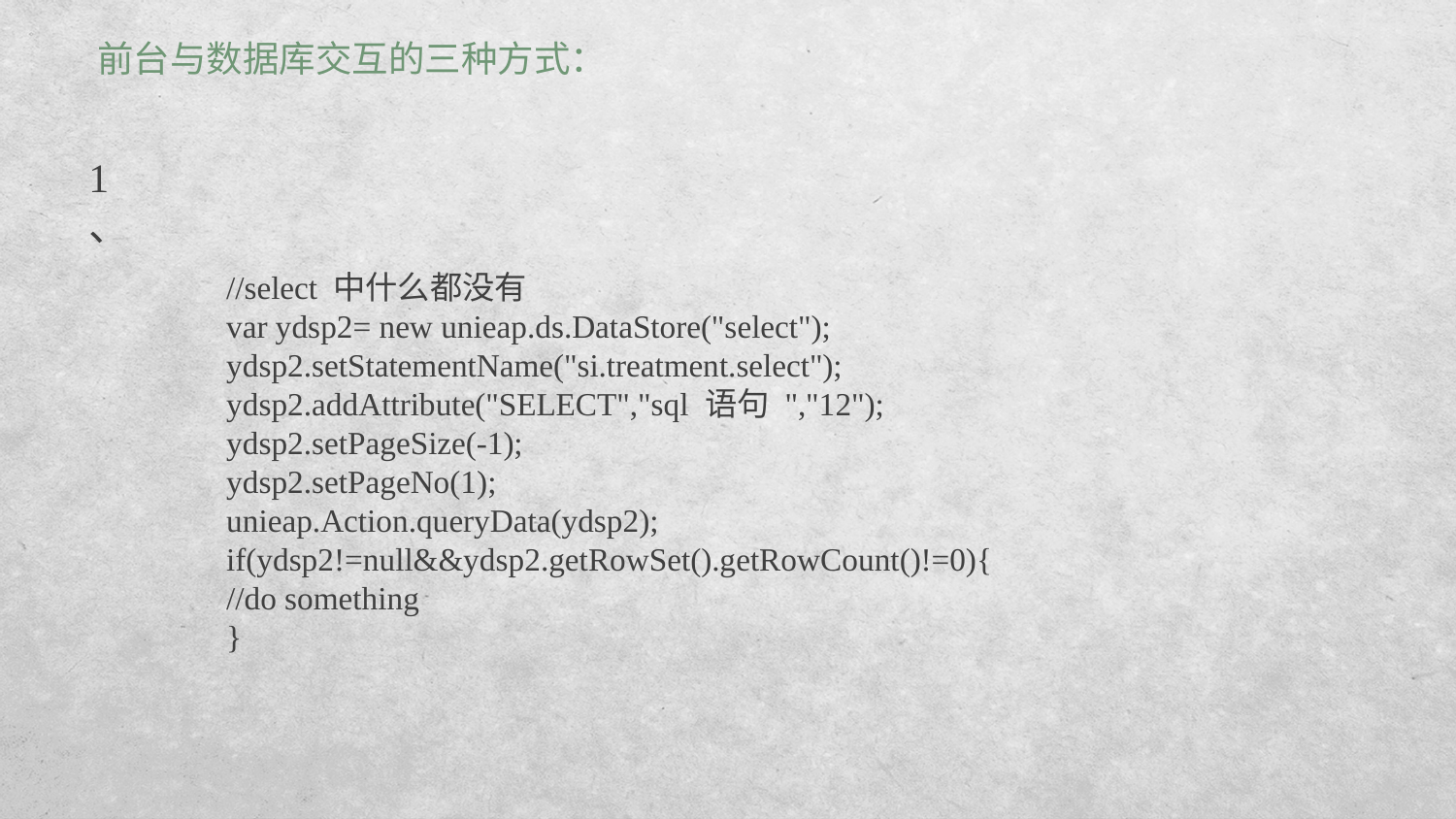

前台与数据库交互的三种方式：
1、
//select 中什么都没有
var ydsp2= new unieap.ds.DataStore("select");
ydsp2.setStatementName("si.treatment.select");
ydsp2.addAttribute("SELECT","sql 语句 ","12");
ydsp2.setPageSize(-1);
ydsp2.setPageNo(1);
unieap.Action.queryData(ydsp2);
if(ydsp2!=null&&ydsp2.getRowSet().getRowCount()!=0){
//do something
}